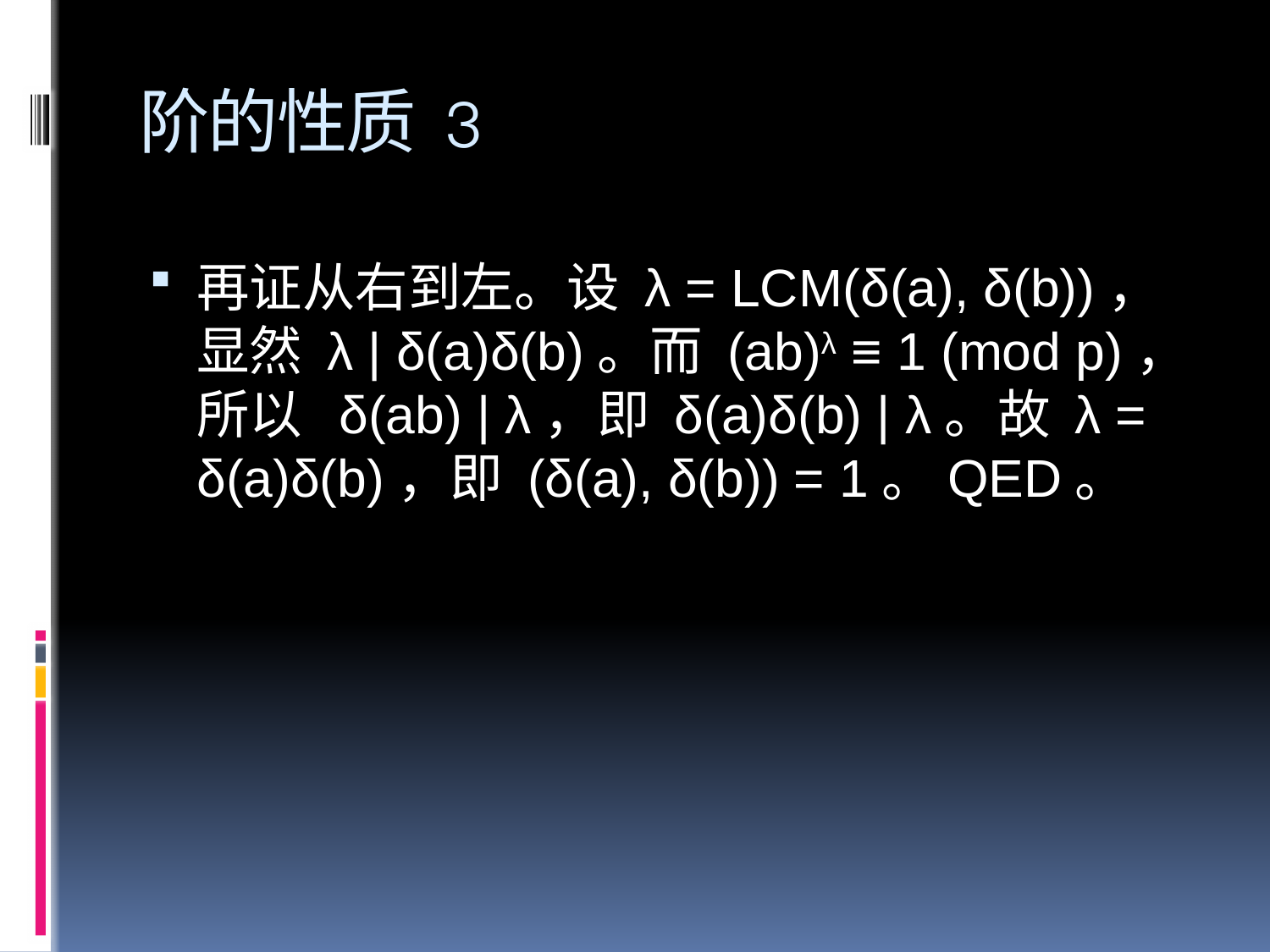

# 阶的性质 3
再证从右到左。设 λ = LCM(δ(a), δ(b))，显然 λ | δ(a)δ(b)。而 (ab)λ ≡ 1 (mod p)，所以  δ(ab) | λ，即 δ(a)δ(b) | λ。故 λ = δ(a)δ(b)，即 (δ(a), δ(b)) = 1。QED。